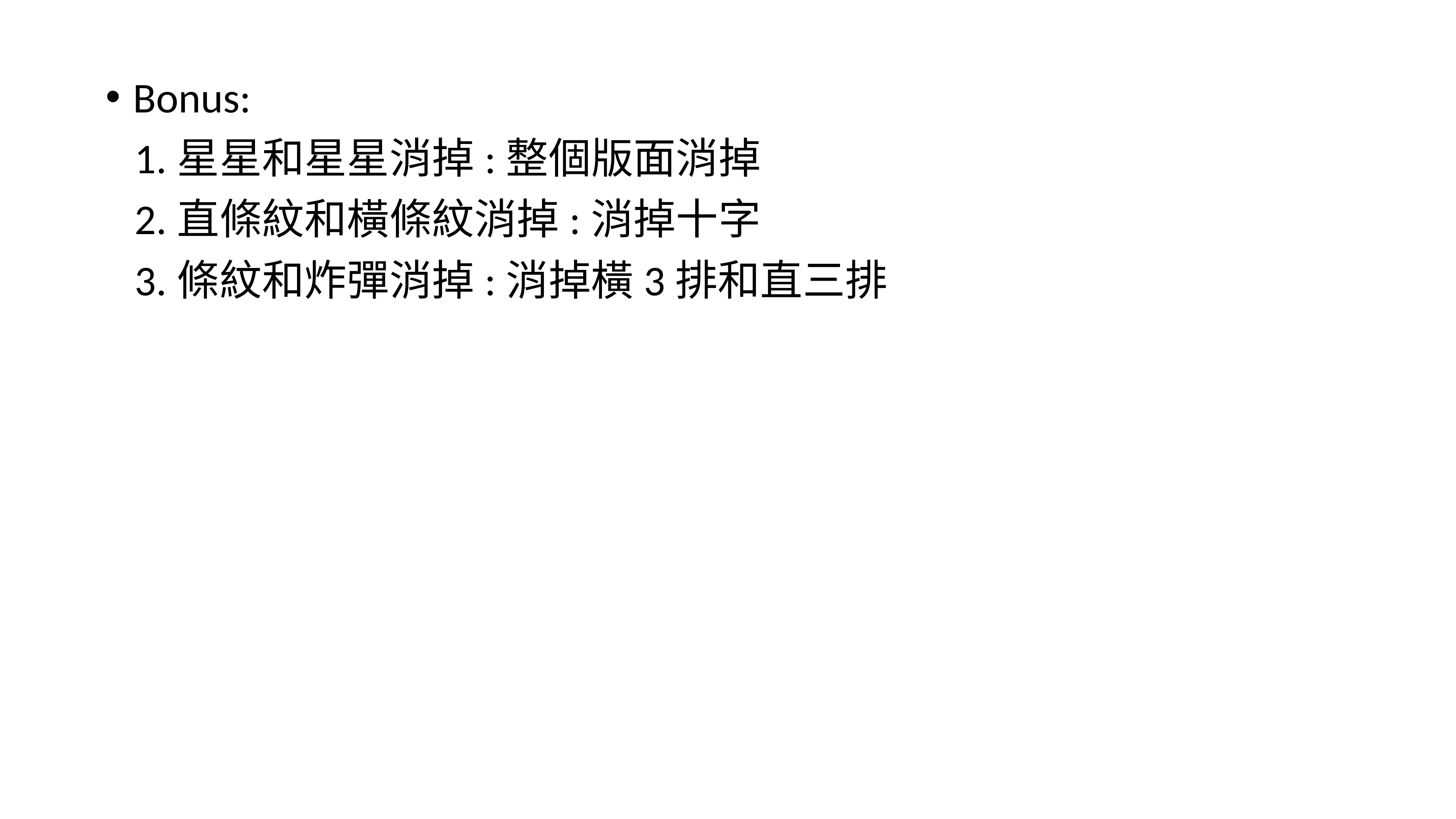

Bonus:
   1.星星和星星消掉:整個版面消掉
   2.直條紋和橫條紋消掉:消掉十字
   3.條紋和炸彈消掉:消掉橫3排和直三排